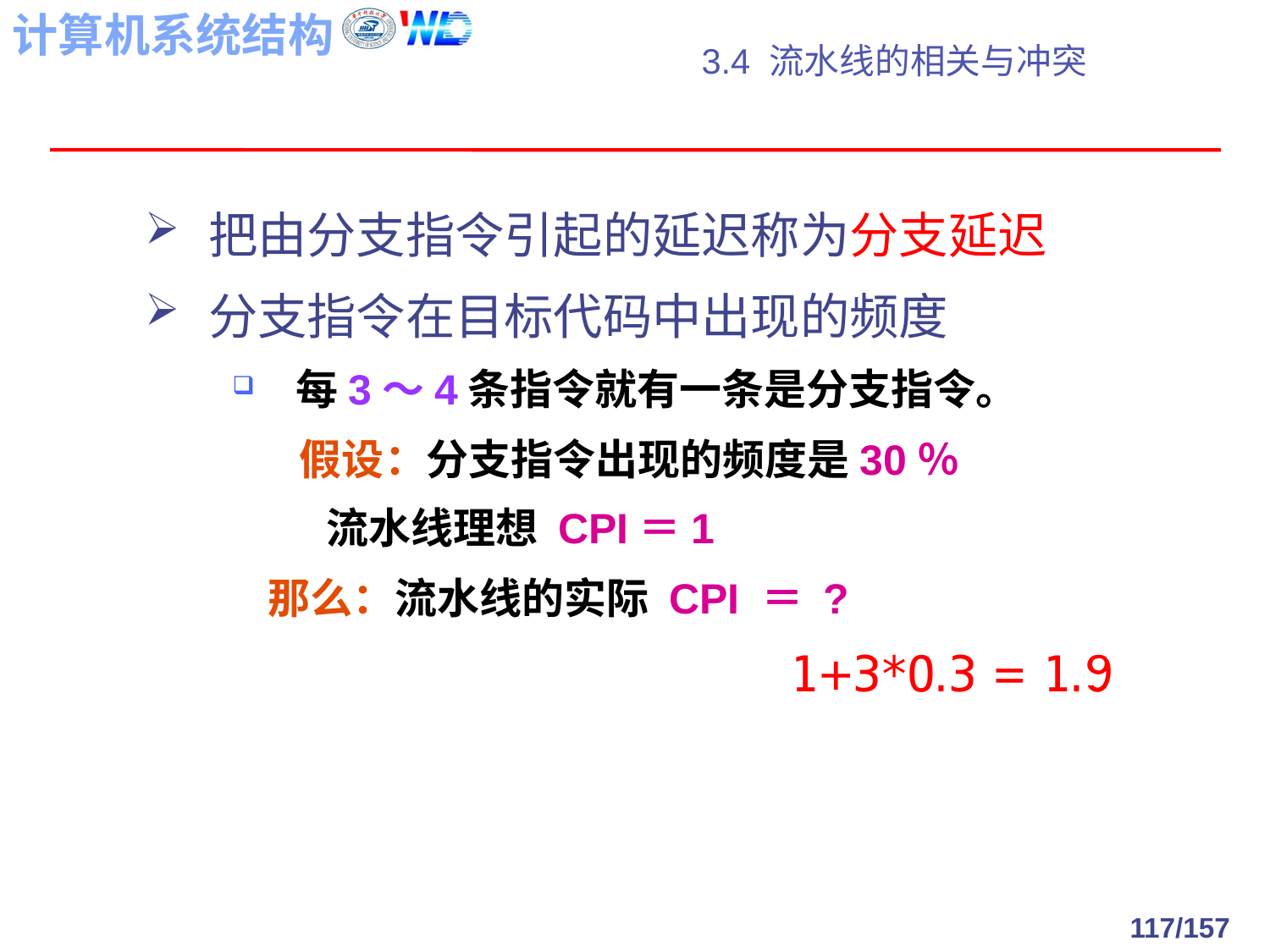

# 3.4 流水线的相关与冲突
把由分支指令引起的延迟称为分支延迟
分支指令在目标代码中出现的频度
每3～4条指令就有一条是分支指令。
      假设：分支指令出现的频度是30％
          流水线理想 CPI＝1
    那么：流水线的实际 CPI ＝ ?
1+3*0.3 = 1.9